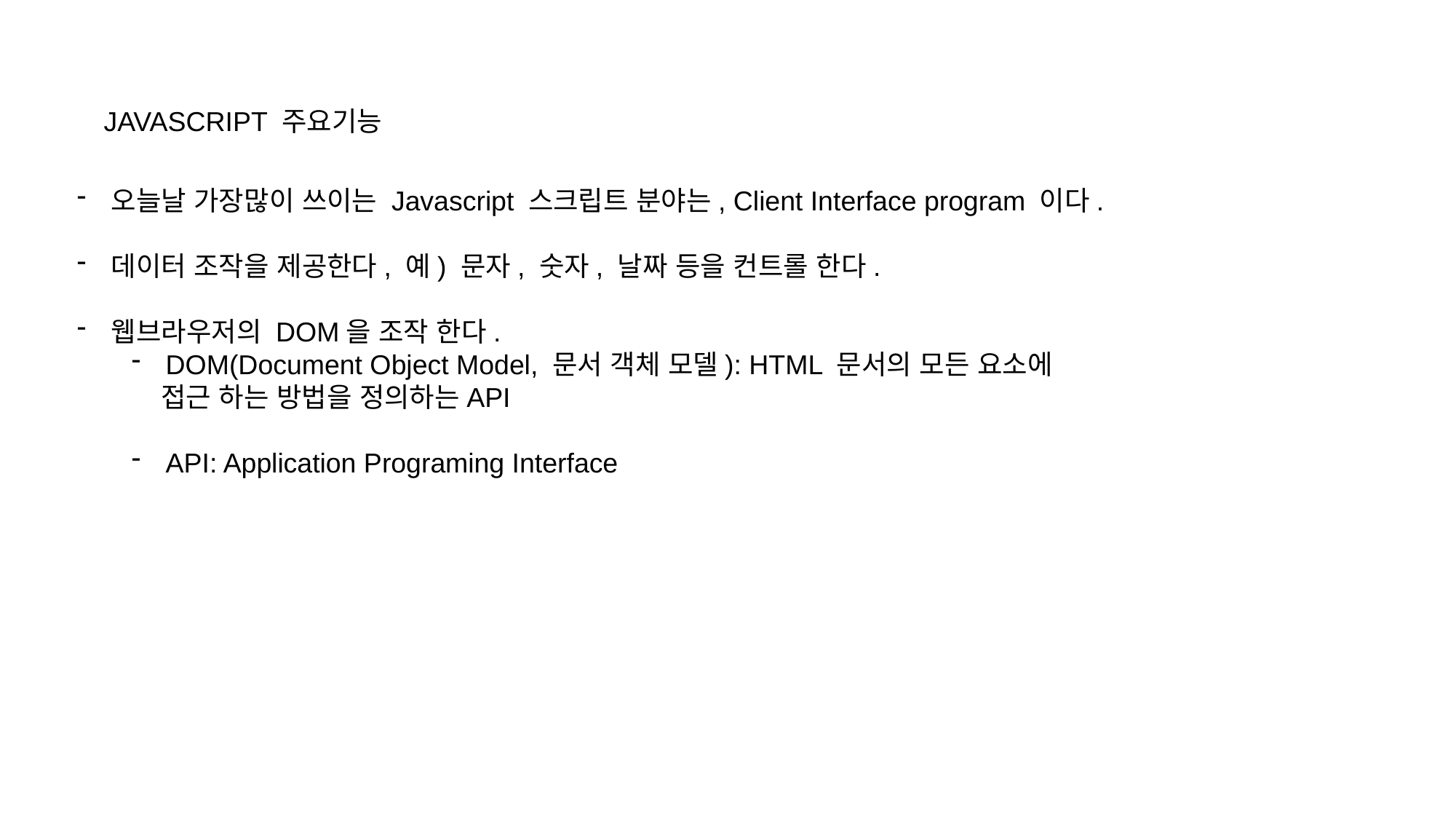

JAVASCRIPT 주요기능

오늘날 가장많이 쓰이는 Javascript 스크립트 분야는, Client Interface program 이다.

데이터 조작을 제공한다, 예) 문자, 숫자, 날짜 등을 컨트롤 한다.

웹브라우저의 DOM을 조작 한다.
DOM(Document Object Model, 문서 객체 모델): HTML 문서의 모든 요소에
   접근 하는 방법을 정의하는API

API: Application Programing Interface